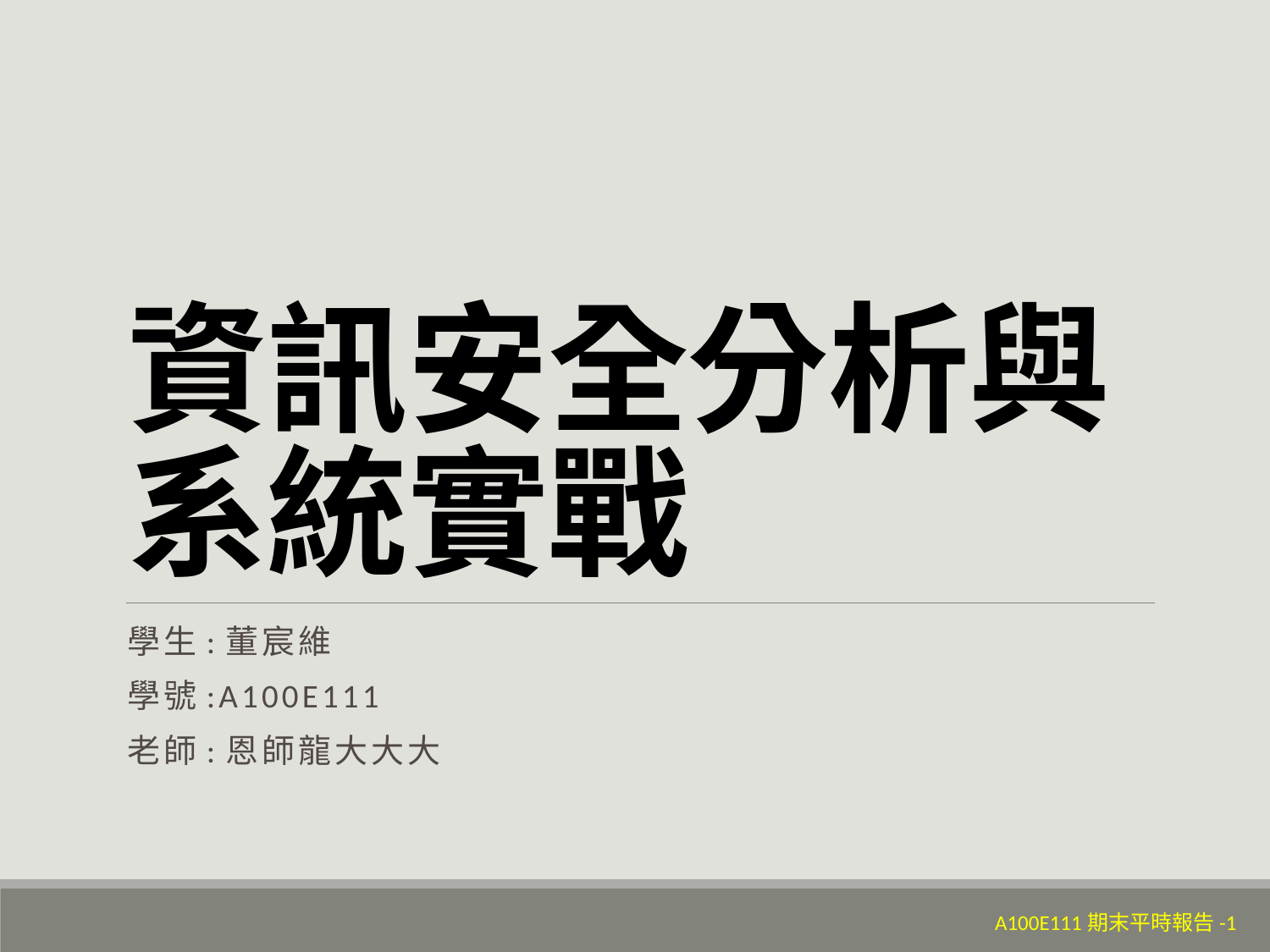

# 資訊安全分析與系統實戰
學生:董宸維
學號:A100E111
老師:恩師龍大大大
A100E111期末平時報告-1